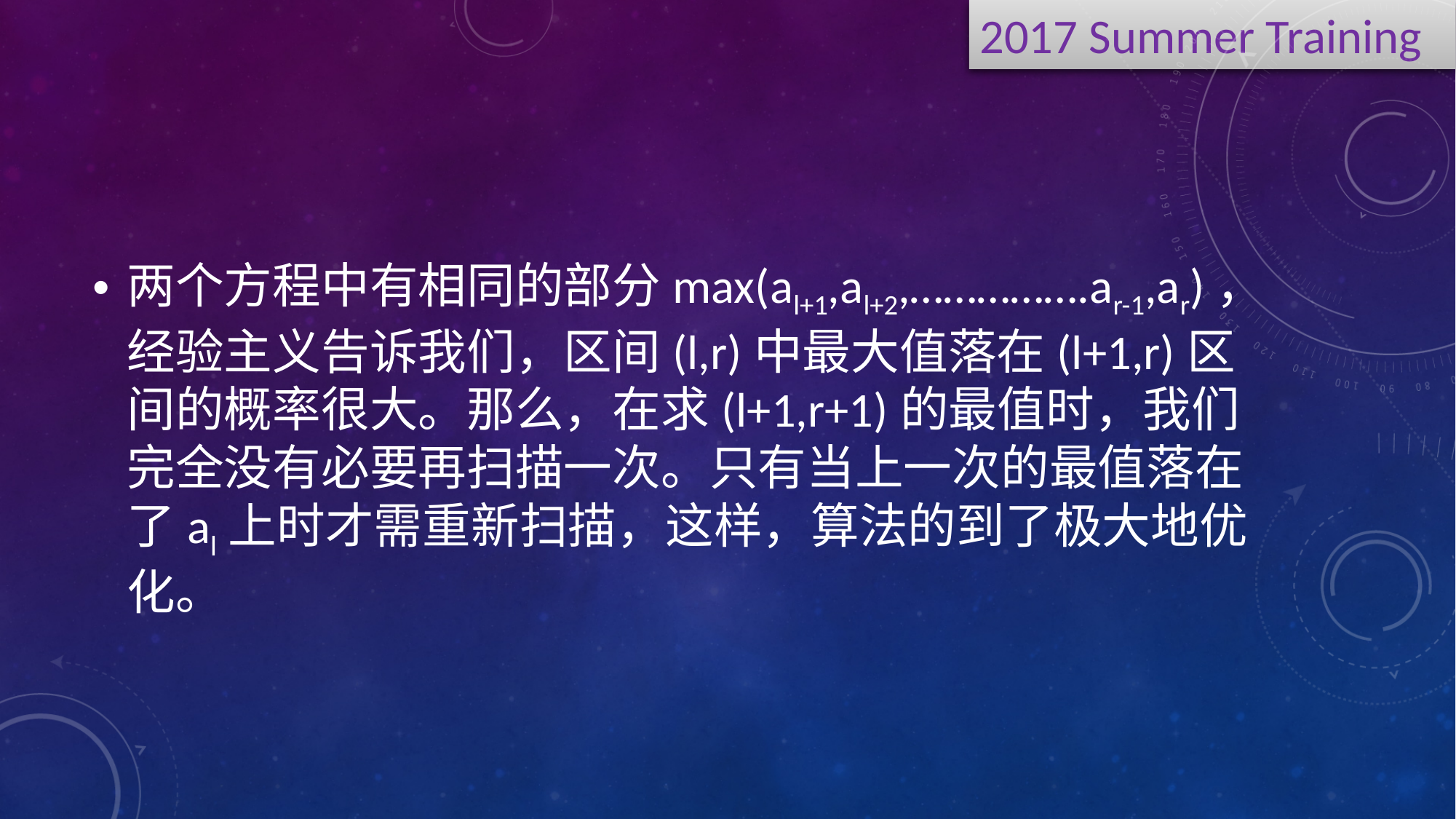

#
两个方程中有相同的部分max(al+1,al+2,…………….ar-1,ar)，经验主义告诉我们，区间(l,r)中最大值落在(l+1,r)区间的概率很大。那么，在求(l+1,r+1)的最值时，我们完全没有必要再扫描一次。只有当上一次的最值落在了al上时才需重新扫描，这样，算法的到了极大地优化。